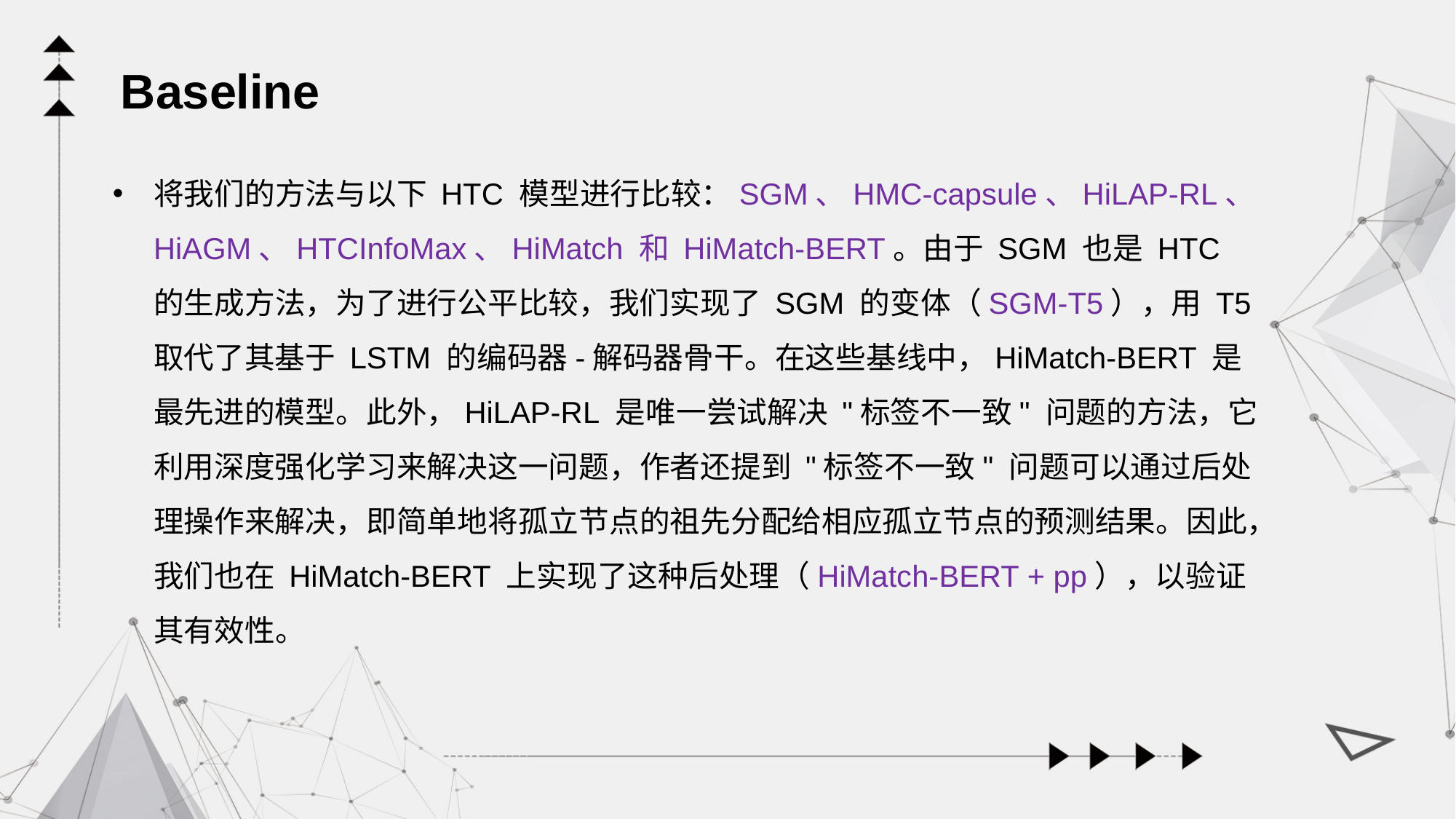

Baseline
将我们的方法与以下 HTC 模型进行比较：SGM、HMC-capsule、HiLAP-RL、HiAGM、HTCInfoMax、HiMatch 和 HiMatch-BERT。由于 SGM 也是 HTC 的生成方法，为了进行公平比较，我们实现了 SGM 的变体（SGM-T5），用 T5 取代了其基于 LSTM 的编码器-解码器骨干。在这些基线中，HiMatch-BERT 是最先进的模型。此外，HiLAP-RL 是唯一尝试解决 "标签不一致" 问题的方法，它利用深度强化学习来解决这一问题，作者还提到 "标签不一致" 问题可以通过后处理操作来解决，即简单地将孤立节点的祖先分配给相应孤立节点的预测结果。因此，我们也在 HiMatch-BERT 上实现了这种后处理（HiMatch-BERT + pp），以验证其有效性。